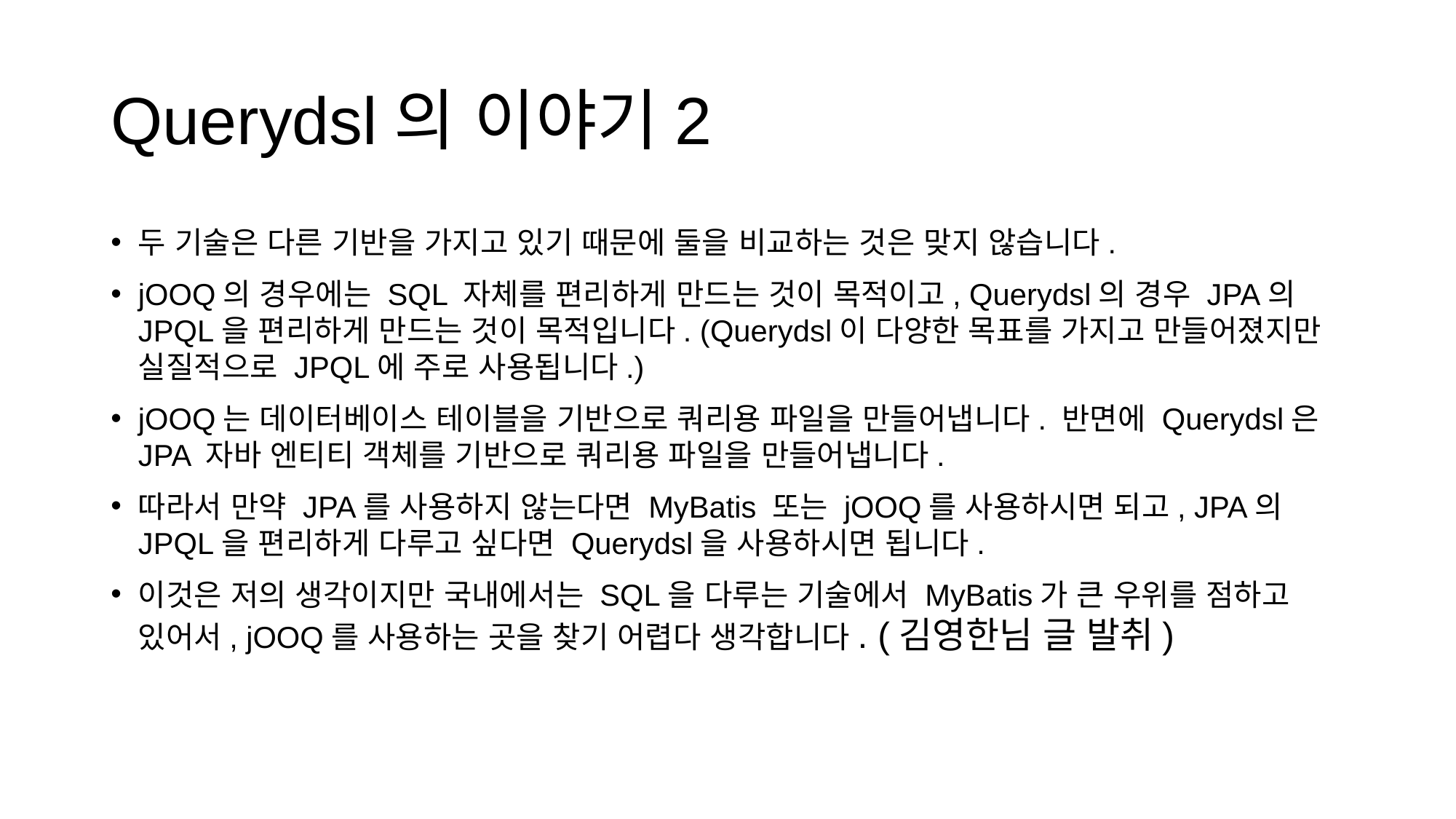

# Querydsl의 이야기2
두 기술은 다른 기반을 가지고 있기 때문에 둘을 비교하는 것은 맞지 않습니다.
jOOQ의 경우에는 SQL 자체를 편리하게 만드는 것이 목적이고, Querydsl의 경우 JPA의 JPQL을 편리하게 만드는 것이 목적입니다. (Querydsl이 다양한 목표를 가지고 만들어졌지만 실질적으로 JPQL에 주로 사용됩니다.)
jOOQ는 데이터베이스 테이블을 기반으로 쿼리용 파일을 만들어냅니다. 반면에 Querydsl은 JPA 자바 엔티티 객체를 기반으로 쿼리용 파일을 만들어냅니다.
따라서 만약 JPA를 사용하지 않는다면 MyBatis 또는 jOOQ를 사용하시면 되고, JPA의 JPQL을 편리하게 다루고 싶다면 Querydsl을 사용하시면 됩니다.
이것은 저의 생각이지만 국내에서는 SQL을 다루는 기술에서 MyBatis가 큰 우위를 점하고 있어서, jOOQ를 사용하는 곳을 찾기 어렵다 생각합니다. (김영한님 글 발취)